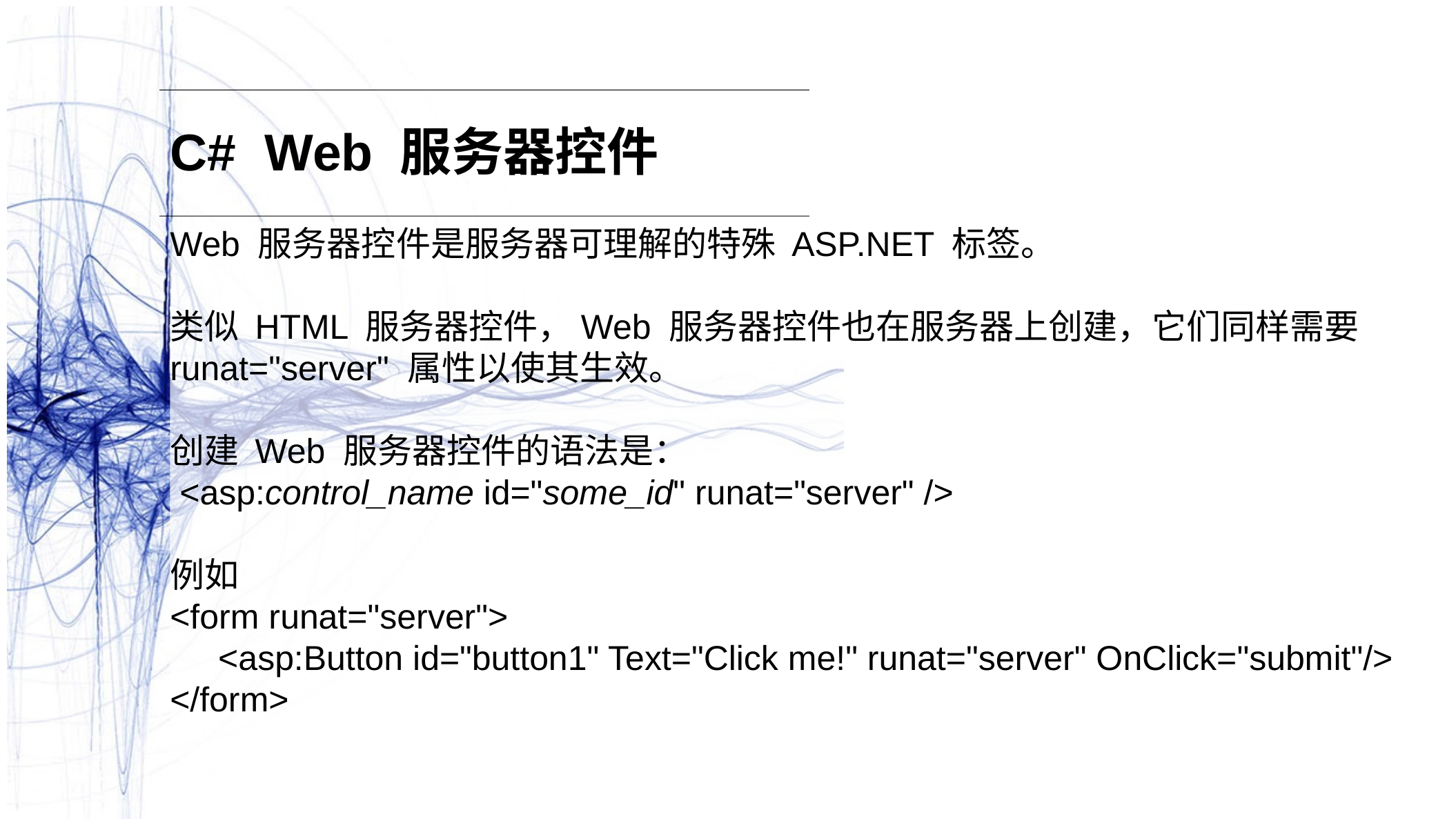

C#  Web 服务器控件

Web 服务器控件是服务器可理解的特殊 ASP.NET 标签。

类似 HTML 服务器控件，Web 服务器控件也在服务器上创建，它们同样需要 runat="server" 属性以使其生效。

创建 Web 服务器控件的语法是：
 <asp:control_name id="some_id" runat="server" />

例如
<form runat="server">
     <asp:Button id="button1" Text="Click me!" runat="server" OnClick="submit"/> </form>